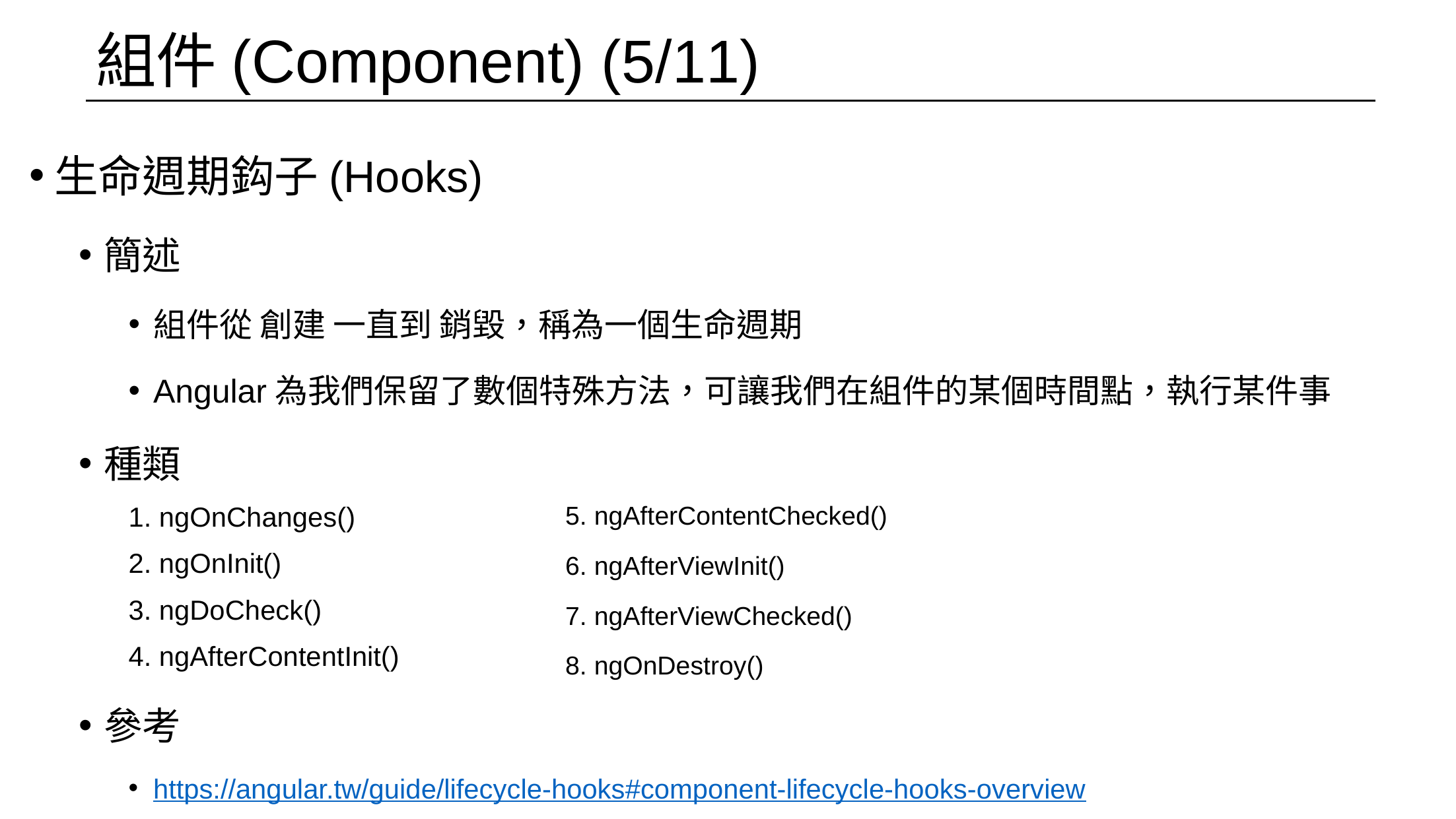

# 組件(Component) (5/11)
生命週期鈎子(Hooks)
簡述
組件從 創建 一直到 銷毀，稱為一個生命週期
Angular為我們保留了數個特殊方法，可讓我們在組件的某個時間點，執行某件事
種類
1. ngOnChanges()
2. ngOnInit()
3. ngDoCheck()
4. ngAfterContentInit()
參考
https://angular.tw/guide/lifecycle-hooks#component-lifecycle-hooks-overview

5. ngAfterContentChecked()
6. ngAfterViewInit()
7. ngAfterViewChecked()
8. ngOnDestroy()